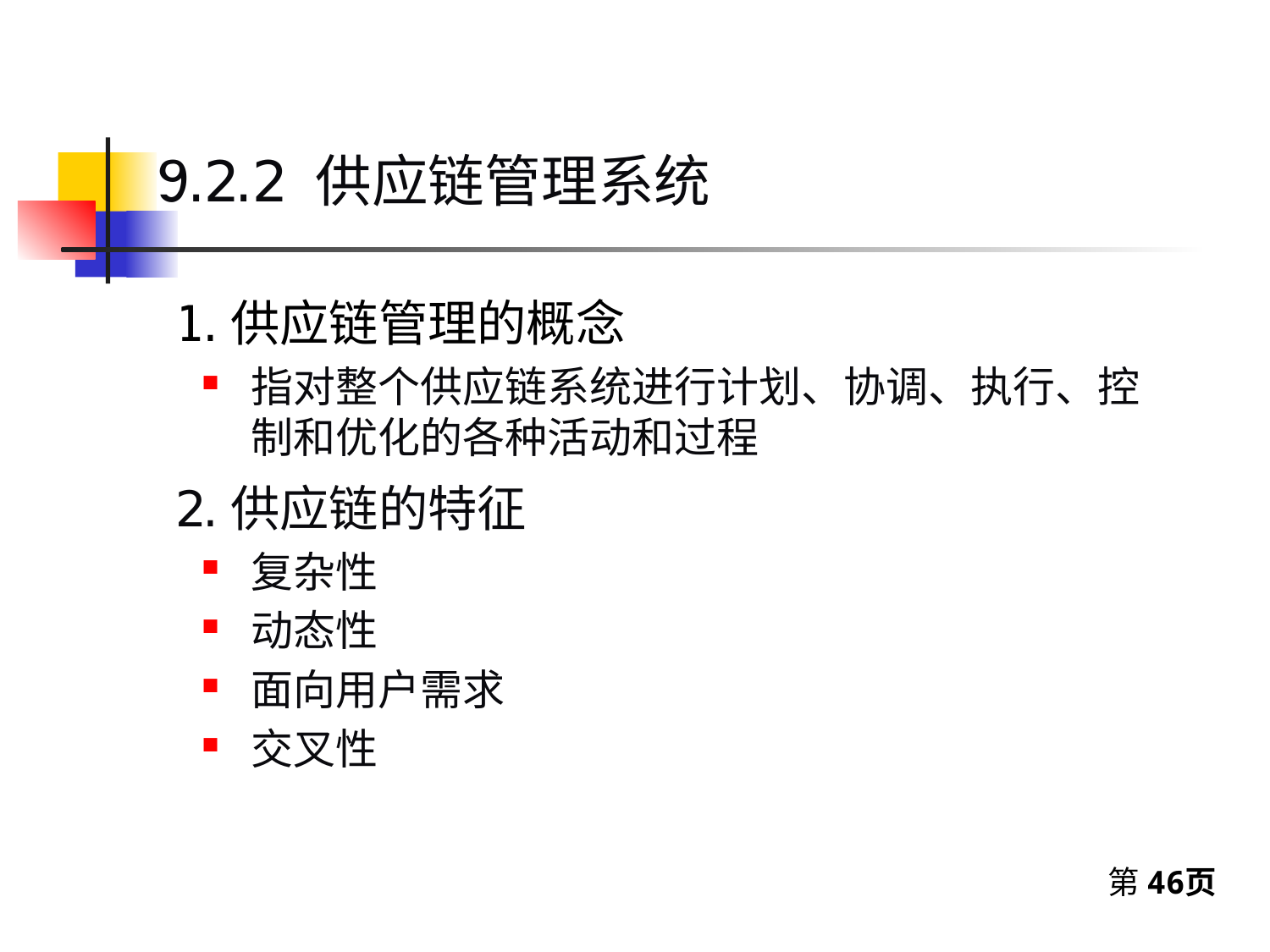

9.2.2 供应链管理系统
1.供应链管理的概念
指对整个供应链系统进行计划、协调、执行、控制和优化的各种活动和过程
2.供应链的特征
复杂性
动态性
面向用户需求
交叉性